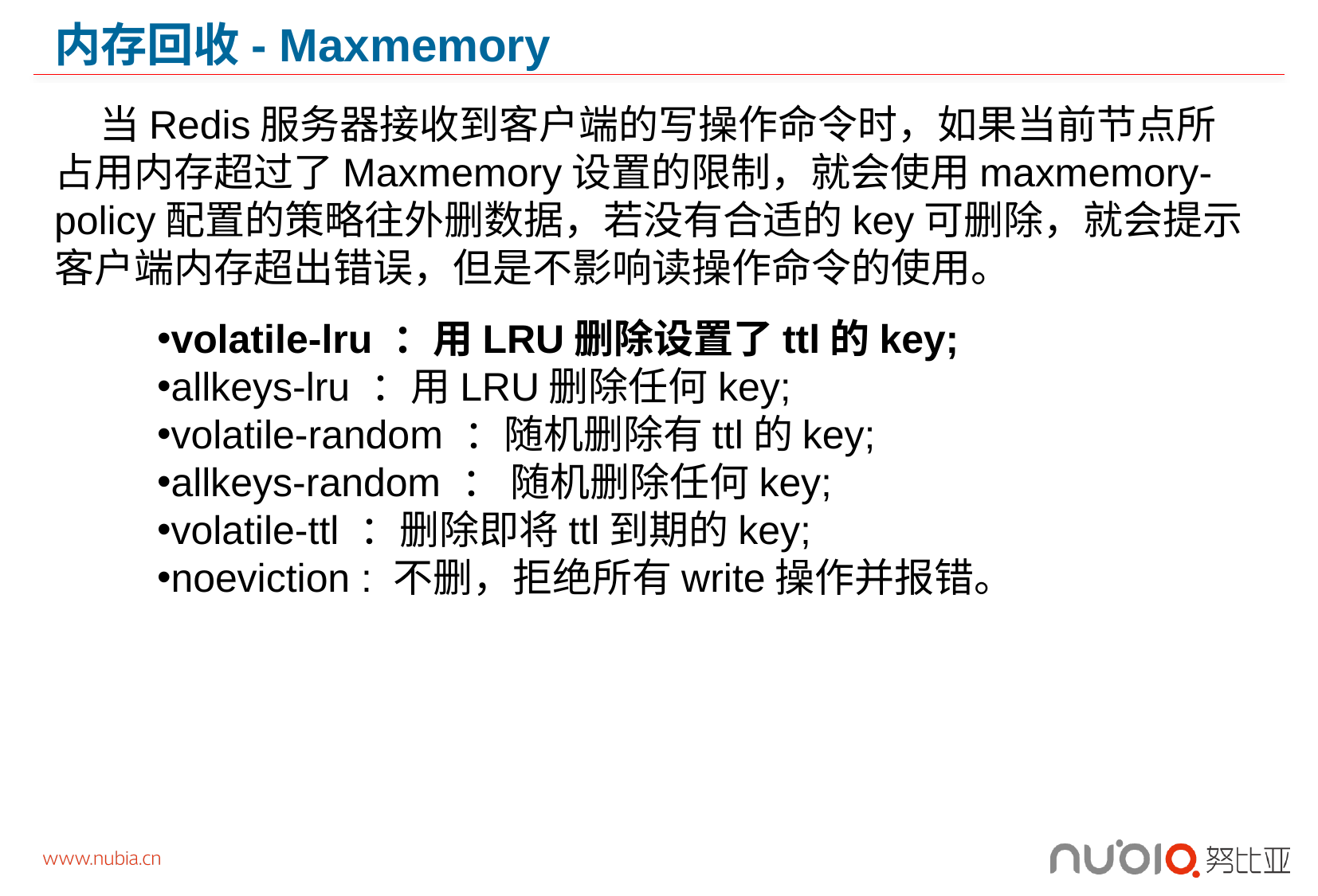

# 内存回收- Maxmemory
    当Redis服务器接收到客户端的写操作命令时，如果当前节点所占用内存超过了Maxmemory设置的限制，就会使用maxmemory-policy配置的策略往外删数据，若没有合适的key可删除，就会提示客户端内存超出错误，但是不影响读操作命令的使用。
volatile-lru ：用LRU删除设置了ttl的key;
allkeys-lru ：用LRU删除任何key;
volatile-random ：随机删除有ttl的key;
allkeys-random ： 随机删除任何key;
volatile-ttl ：删除即将ttl到期的key;
noeviction : 不删，拒绝所有write操作并报错。